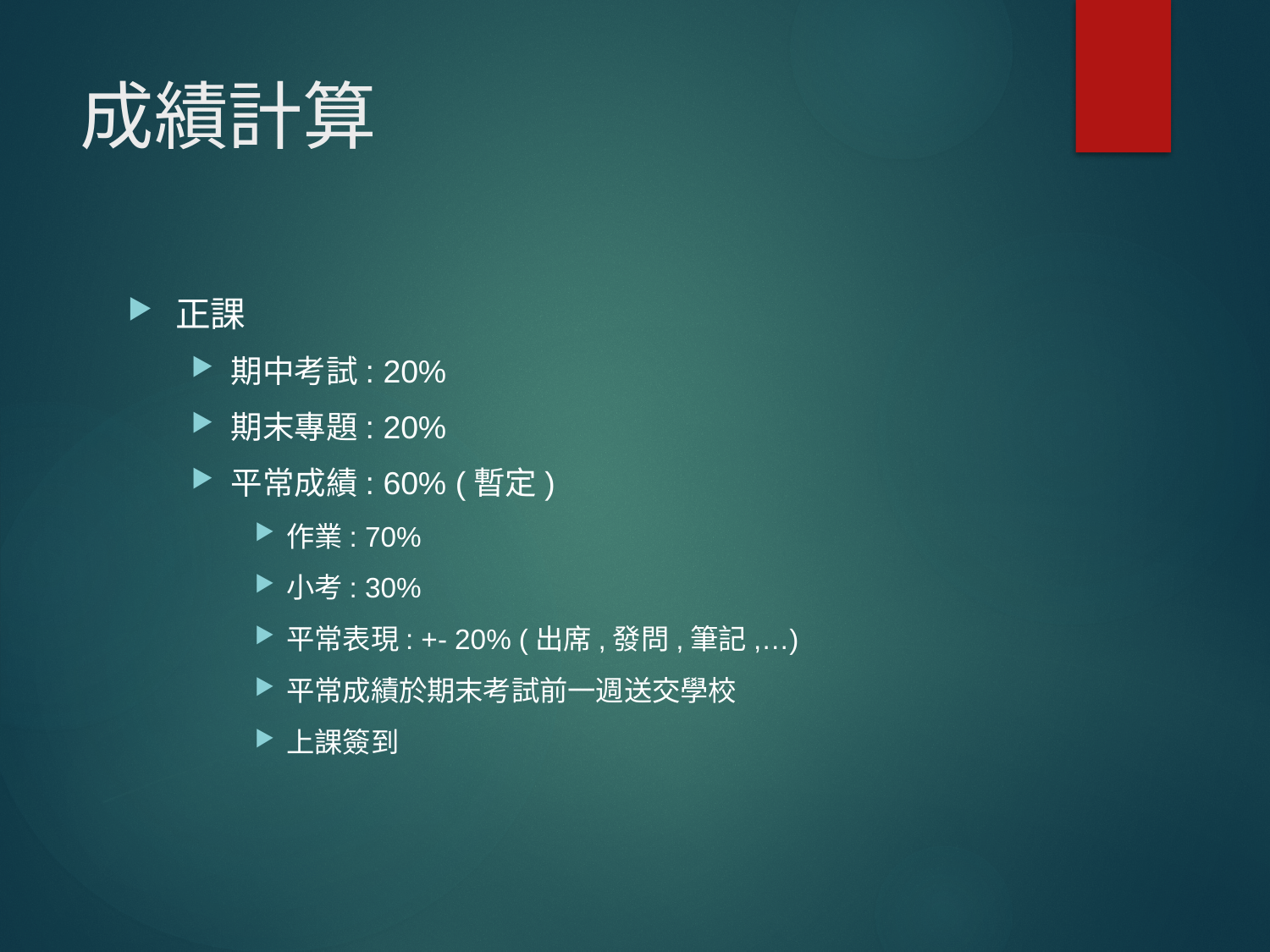

# 成績計算
正課
期中考試: 20%
期末專題: 20%
平常成績: 60% (暫定)
作業: 70%
小考: 30%
平常表現: +- 20% (出席,發問,筆記,…)
平常成績於期末考試前一週送交學校
上課簽到